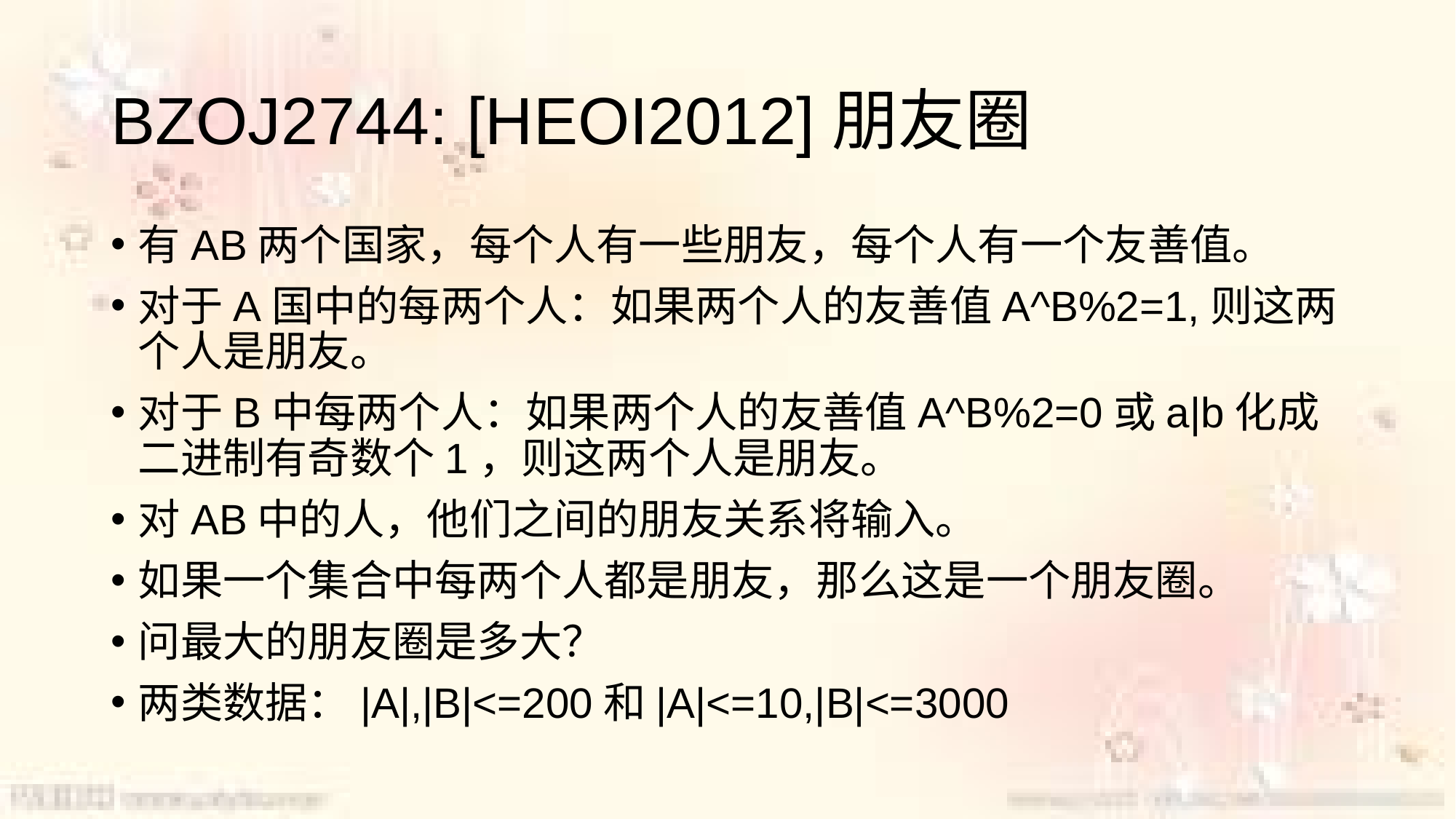

# BZOJ2744: [HEOI2012]朋友圈
有AB两个国家，每个人有一些朋友，每个人有一个友善值。
对于A国中的每两个人：如果两个人的友善值A^B%2=1,则这两个人是朋友。
对于B中每两个人：如果两个人的友善值A^B%2=0或a|b化成二进制有奇数个1，则这两个人是朋友。
对AB中的人，他们之间的朋友关系将输入。
如果一个集合中每两个人都是朋友，那么这是一个朋友圈。
问最大的朋友圈是多大？
两类数据：|A|,|B|<=200和|A|<=10,|B|<=3000